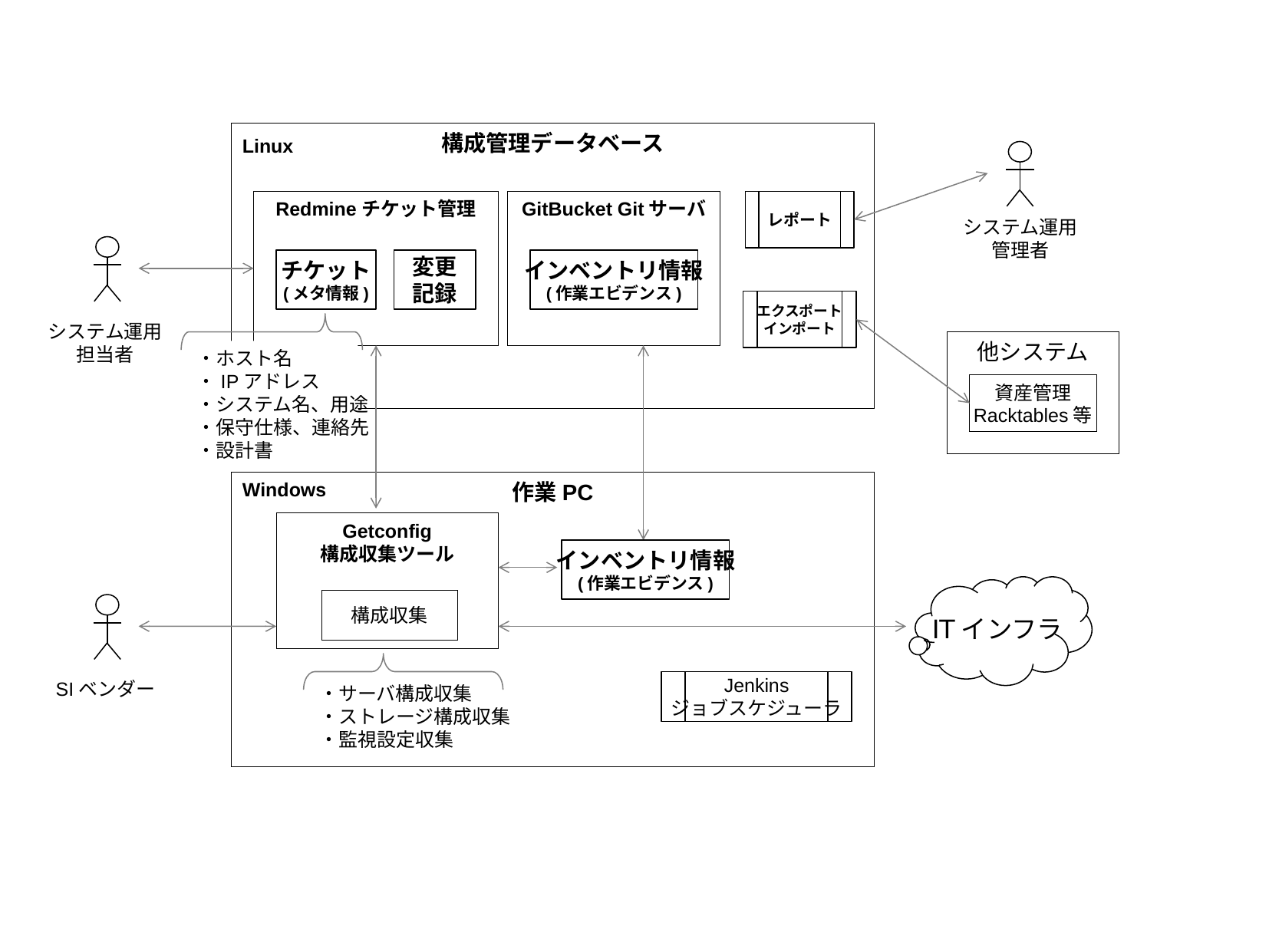

構成管理データベース
Linux

Redmineチケット管理
GitBucket Gitサーバ
レポート
システム運用
管理者

チケット
(メタ情報)
変更
記録
インベントリ情報
(作業エビデンス)
エクスポート
インポート
システム運用
担当者
他システム
・ホスト名
・IPアドレス
・システム名、用途
・保守仕様、連絡先
・設計書

資産管理
Racktables等
作業PC
Windows
Getconfig
構成収集ツール
インベントリ情報
(作業エビデンス)

ITインフラ

構成収集
SIベンダー
Jenkins
ジョブスケジューラ
・サーバ構成収集
・ストレージ構成収集
・監視設定収集